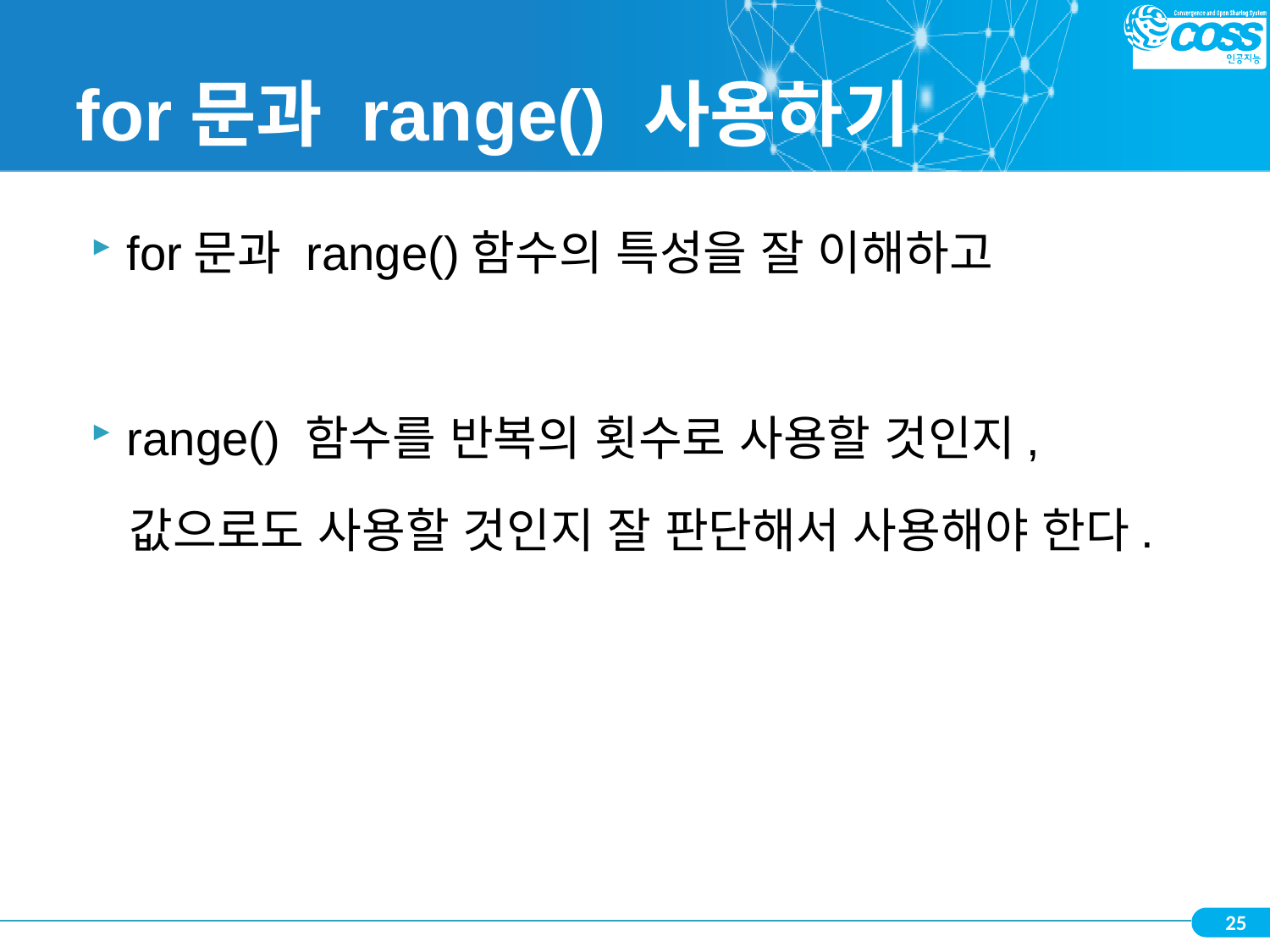

# for문과 range() 사용하기
for문과 range()함수의 특성을 잘 이해하고

range() 함수를 반복의 횟수로 사용할 것인지,
  값으로도 사용할 것인지 잘 판단해서 사용해야 한다.